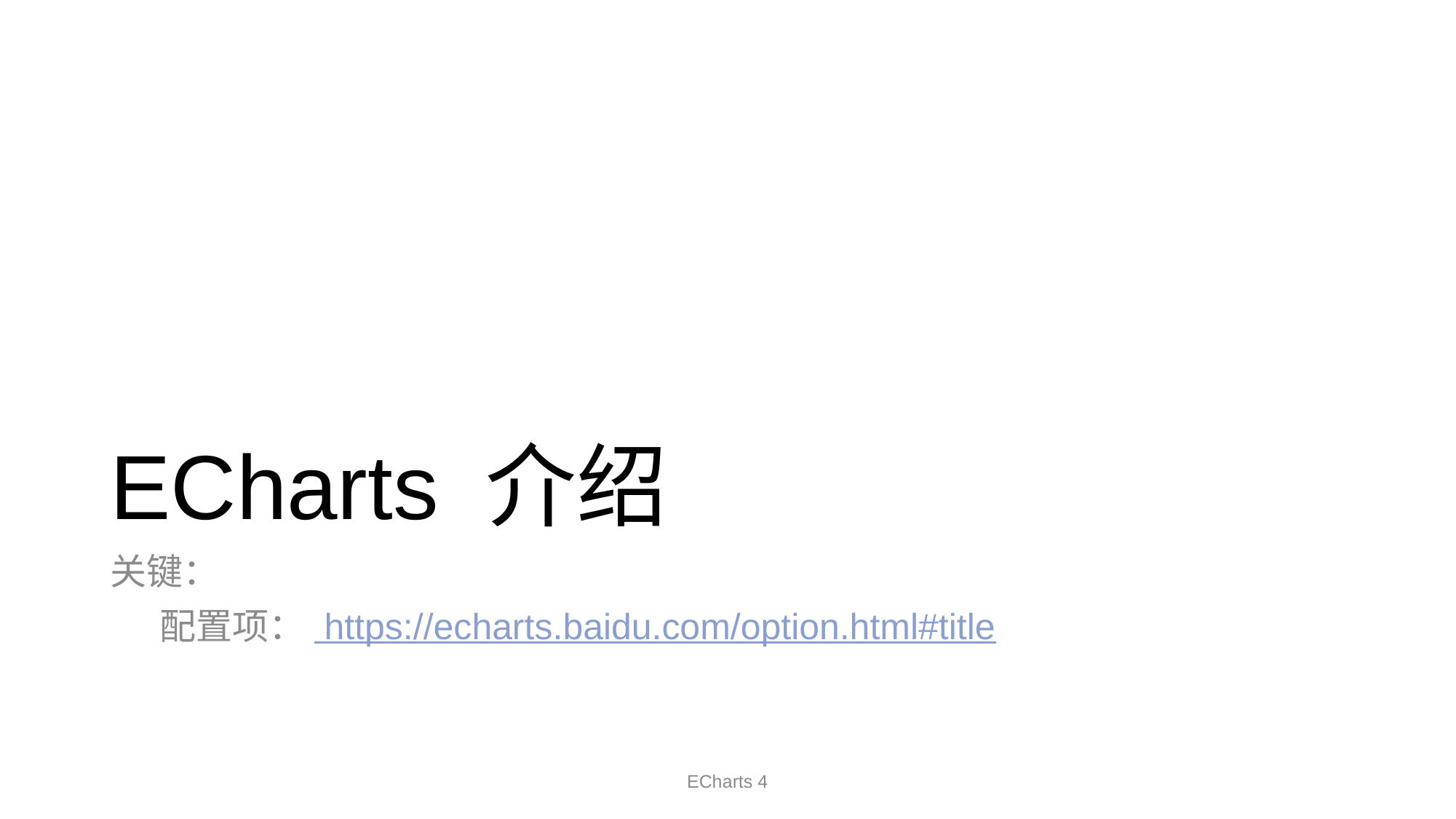

# ECharts 介绍
关键：
     配置项： https://echarts.baidu.com/option.html#title

ECharts 4
8